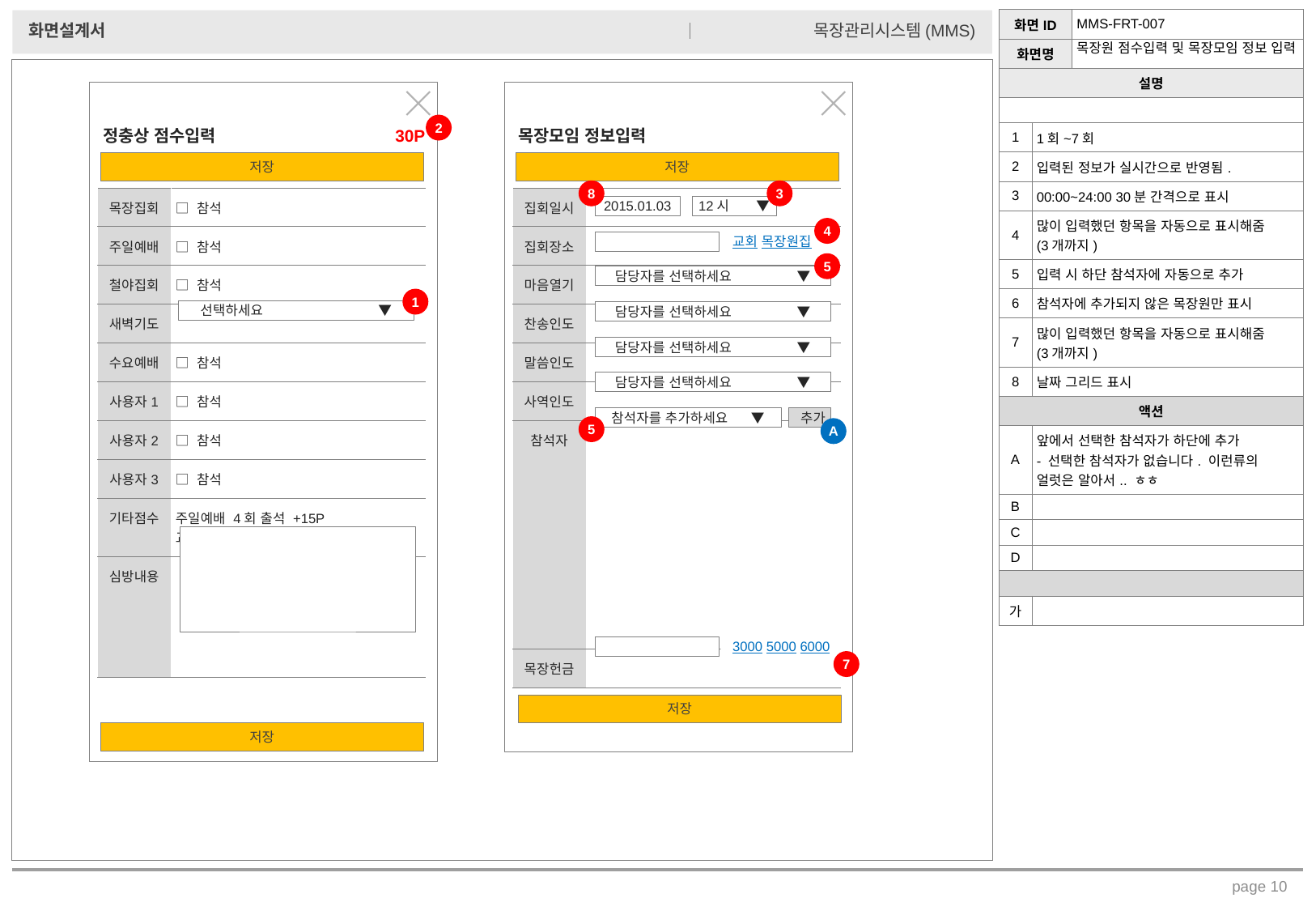

| 화면ID |  | MMS-FRT-007 |
| --- | --- | --- |
| 화면명 |  |  |
| 설명 |  |  |
|  |  |  |
| 1 | 1회~7회 |  |
| 2 | 입력된 정보가 실시간으로 반영됨. |  |
| 3 | 00:00~24:00 30분 간격으로 표시 |  |
| 4 | 많이 입력했던 항목을 자동으로 표시해줌 (3개까지) |  |
| 5 | 입력 시 하단 참석자에 자동으로 추가 |  |
| 6 | 참석자에 추가되지 않은 목장원만 표시 |  |
| 7 | 많이 입력했던 항목을 자동으로 표시해줌 (3개까지) |  |
| 8 | 날짜 그리드 표시 |  |
| 액션 |  |  |
| A | 앞에서 선택한 참석자가 하단에 추가 - 선택한 참석자가 없습니다. 이런류의 얼럿은 알아서.. ㅎㅎ |  |
| B |  |  |
| C |  |  |
| D |  |  |
|  |  |  |
| 가 |  |  |
# 목장원 점수입력 및 목장모임 정보 입력

2
정충상 점수입력
30P
목장모임 정보입력
저장
저장
8
3
| 목장집회 | □ 참석 |
| --- | --- |
| 주일예배 | □ 참석 |
| 철야집회 | □ 참석 |
| 새벽기도 |  |
| 수요예배 | □ 참석 |
| 사용자1 | □ 참석 |
| 사용자2 | □ 참석 |
| 사용자3 | □ 참석 |
| 기타점수 | 주일예배 4회 출석 +15P 교회등록 +15P |
| 심방내용 |  |
| 집회일시 |  |
| --- | --- |
| 집회장소 |  |
| 마음열기 |  |
| 찬송인도 |  |
| 말씀인도 |  |
| 사역인도 |  |
| 참석자 |  |
| 목장헌금 |  |
2015.01.03
12시       ▼
4

교회 목장원집
5
담당자를 선택하세요                 ▼
1
선택하세요                              ▼
담당자를 선택하세요                 ▼
담당자를 선택하세요                 ▼
담당자를 선택하세요                 ▼
추가
참석자를 추가하세요      ▼
5
A

3000 5000 6000

7
저장
저장